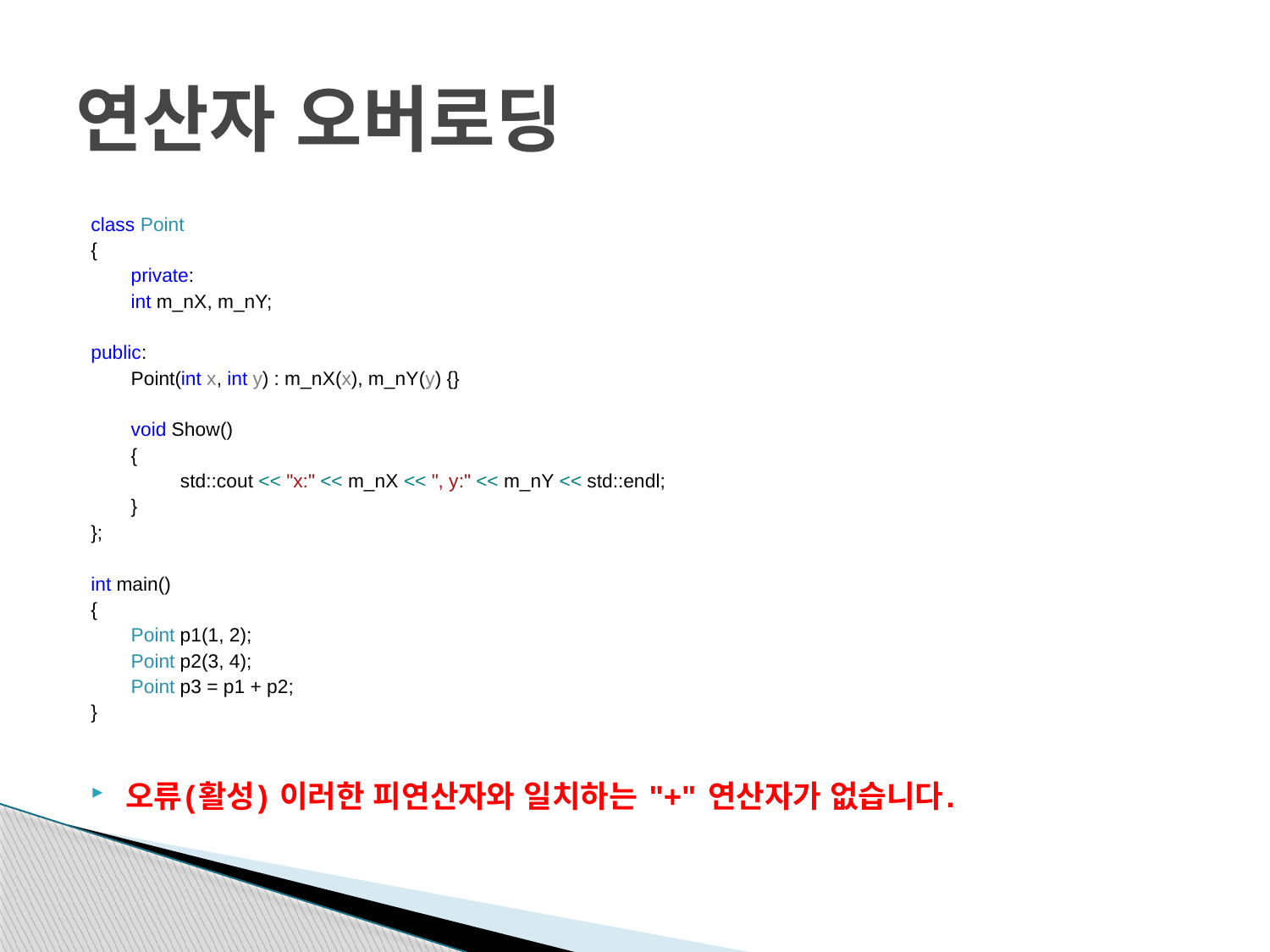

# 연산자 오버로딩
class Point
{
	 private:
	 int m_nX, m_nY;

public:
	 Point(int x, int y) : m_nX(x), m_nY(y) {}

	 void Show()
	 {
	 	 std::cout << "x:" << m_nX << ", y:" << m_nY << std::endl;
	 }
};

int main()
{
	 Point p1(1, 2);
	 Point p2(3, 4);
	 Point p3 = p1 + p2;
}

오류(활성) 이러한 피연산자와 일치하는 "+" 연산자가 없습니다.